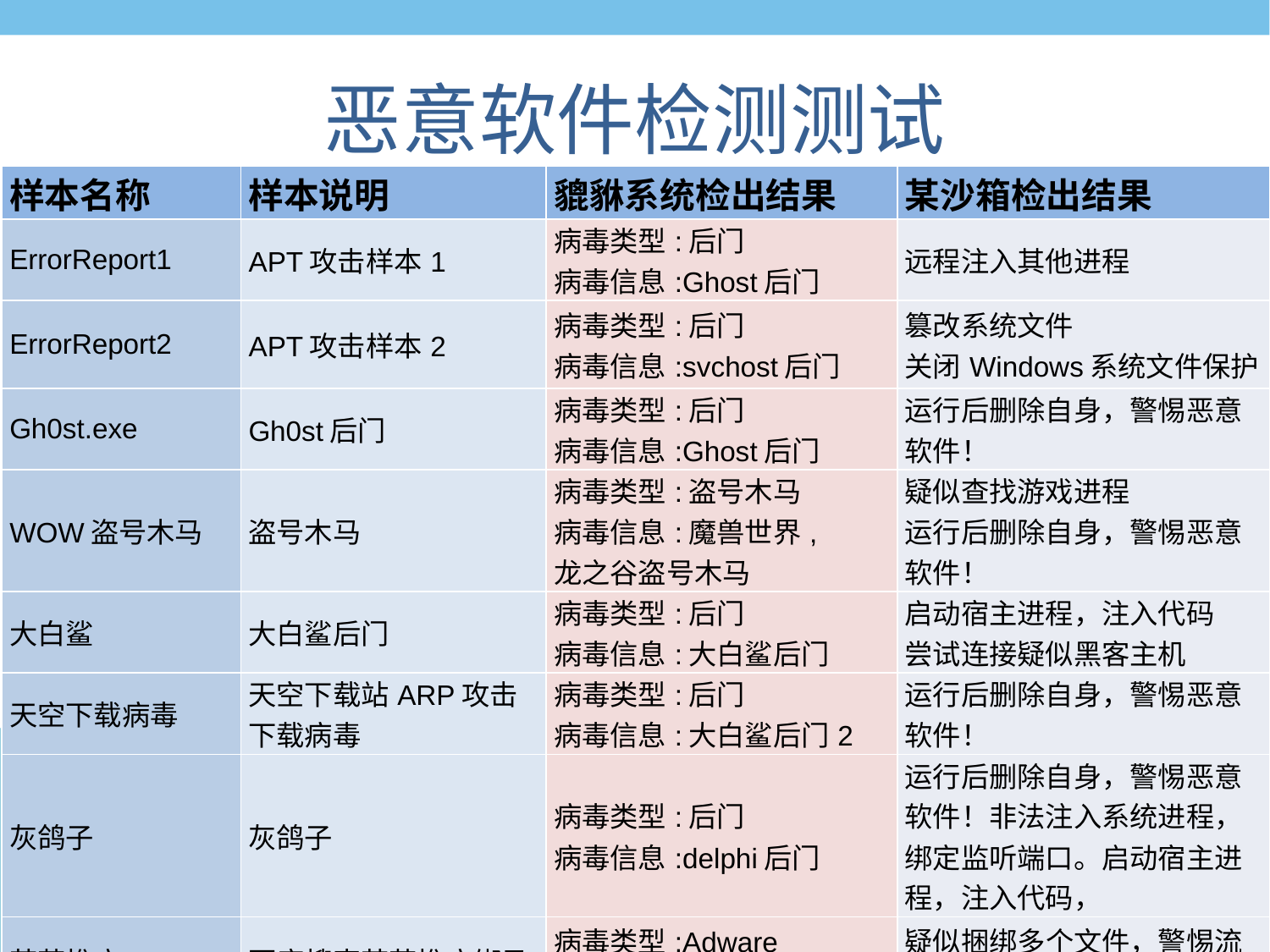

# 恶意软件检测测试
| 样本名称 | 样本说明 | 貔貅系统检出结果 | 某沙箱检出结果 |
| --- | --- | --- | --- |
| ErrorReport1 | APT攻击样本1 | 病毒类型:后门 病毒信息:Ghost后门 | 远程注入其他进程 |
| ErrorReport2 | APT攻击样本2 | 病毒类型:后门 病毒信息:svchost后门 | 篡改系统文件 关闭Windows系统文件保护 |
| Gh0st.exe | Gh0st后门 | 病毒类型:后门 病毒信息:Ghost后门 | 运行后删除自身，警惕恶意软件！ |
| WOW盗号木马 | 盗号木马 | 病毒类型:盗号木马 病毒信息:魔兽世界, 龙之谷盗号木马 | 疑似查找游戏进程 运行后删除自身，警惕恶意软件！ |
| 大白鲨 | 大白鲨后门 | 病毒类型:后门 病毒信息:大白鲨后门 | 启动宿主进程，注入代码 尝试连接疑似黑客主机 |
| 天空下载病毒 | 天空下载站ARP攻击下载病毒 | 病毒类型:后门 病毒信息:大白鲨后门2 | 运行后删除自身，警惕恶意软件！ |
| 灰鸽子 | 灰鸽子 | 病毒类型:后门 病毒信息:delphi后门 | 运行后删除自身，警惕恶意软件！非法注入系统进程，绑定监听端口。启动宿主进程，注入代码， |
| 茶苑推广 | 百度搜索茶苑推广绑马 | 病毒类型:Adware 病毒信息:StartPage | 疑似捆绑多个文件，警惕流氓软件捆绑推广或病 |